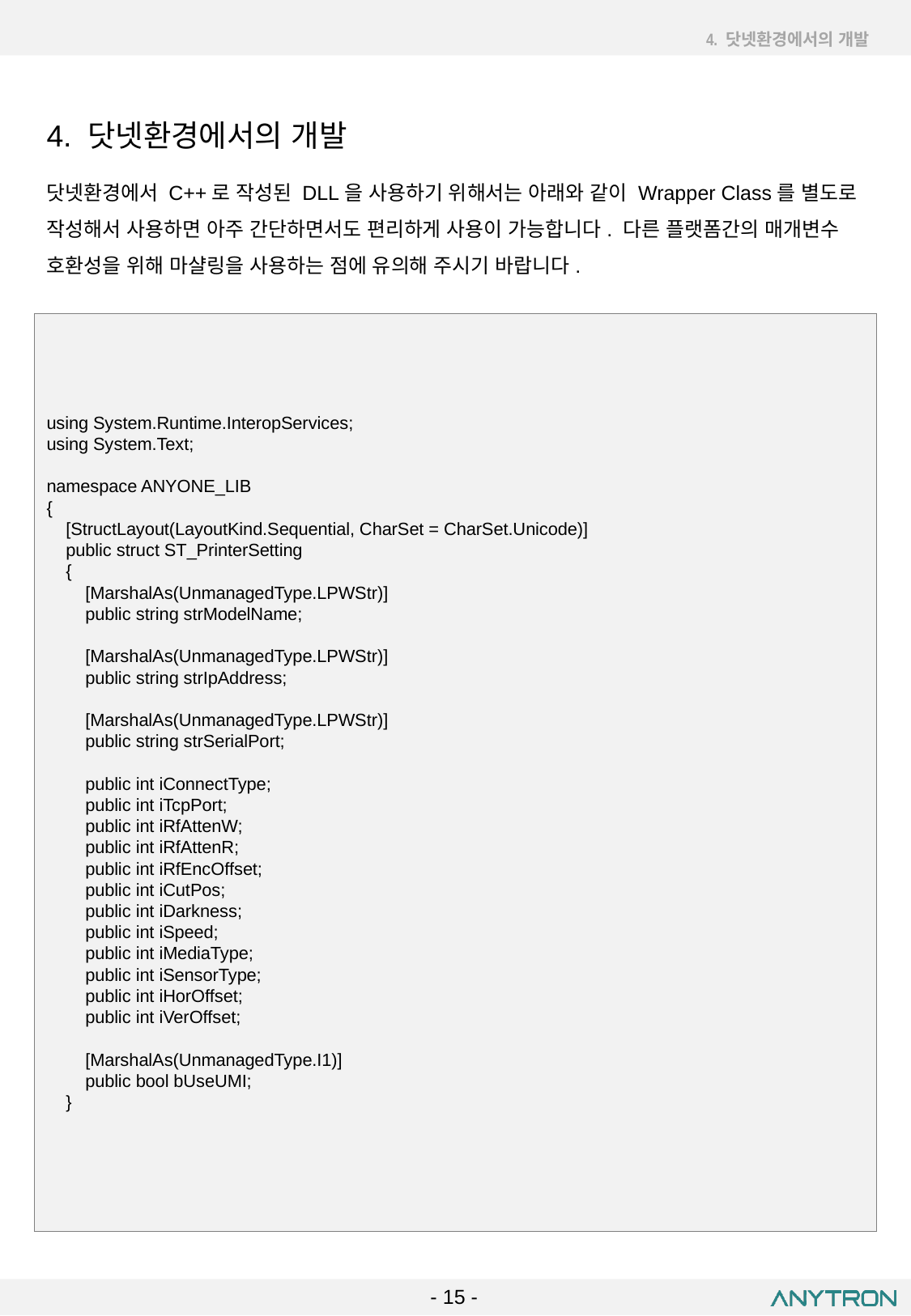

4. 닷넷환경에서의 개발
4. 닷넷환경에서의 개발
닷넷환경에서 C++로 작성된 DLL을 사용하기 위해서는 아래와 같이 Wrapper Class를 별도로 작성해서 사용하면 아주 간단하면서도 편리하게 사용이 가능합니다. 다른 플랫폼간의 매개변수 호환성을 위해 마샬링을 사용하는 점에 유의해 주시기 바랍니다.
using System.Runtime.InteropServices;
using System.Text;

namespace ANYONE_LIB
{
    [StructLayout(LayoutKind.Sequential, CharSet = CharSet.Unicode)]
    public struct ST_PrinterSetting
    {
        [MarshalAs(UnmanagedType.LPWStr)]
        public string strModelName;

        [MarshalAs(UnmanagedType.LPWStr)]
        public string strIpAddress;

        [MarshalAs(UnmanagedType.LPWStr)]
        public string strSerialPort;

        public int iConnectType;
        public int iTcpPort;
        public int iRfAttenW;
        public int iRfAttenR;
        public int iRfEncOffset;
        public int iCutPos;
        public int iDarkness;
        public int iSpeed;
        public int iMediaType;
        public int iSensorType;
        public int iHorOffset;
        public int iVerOffset;

        [MarshalAs(UnmanagedType.I1)]
        public bool bUseUMI;
    }